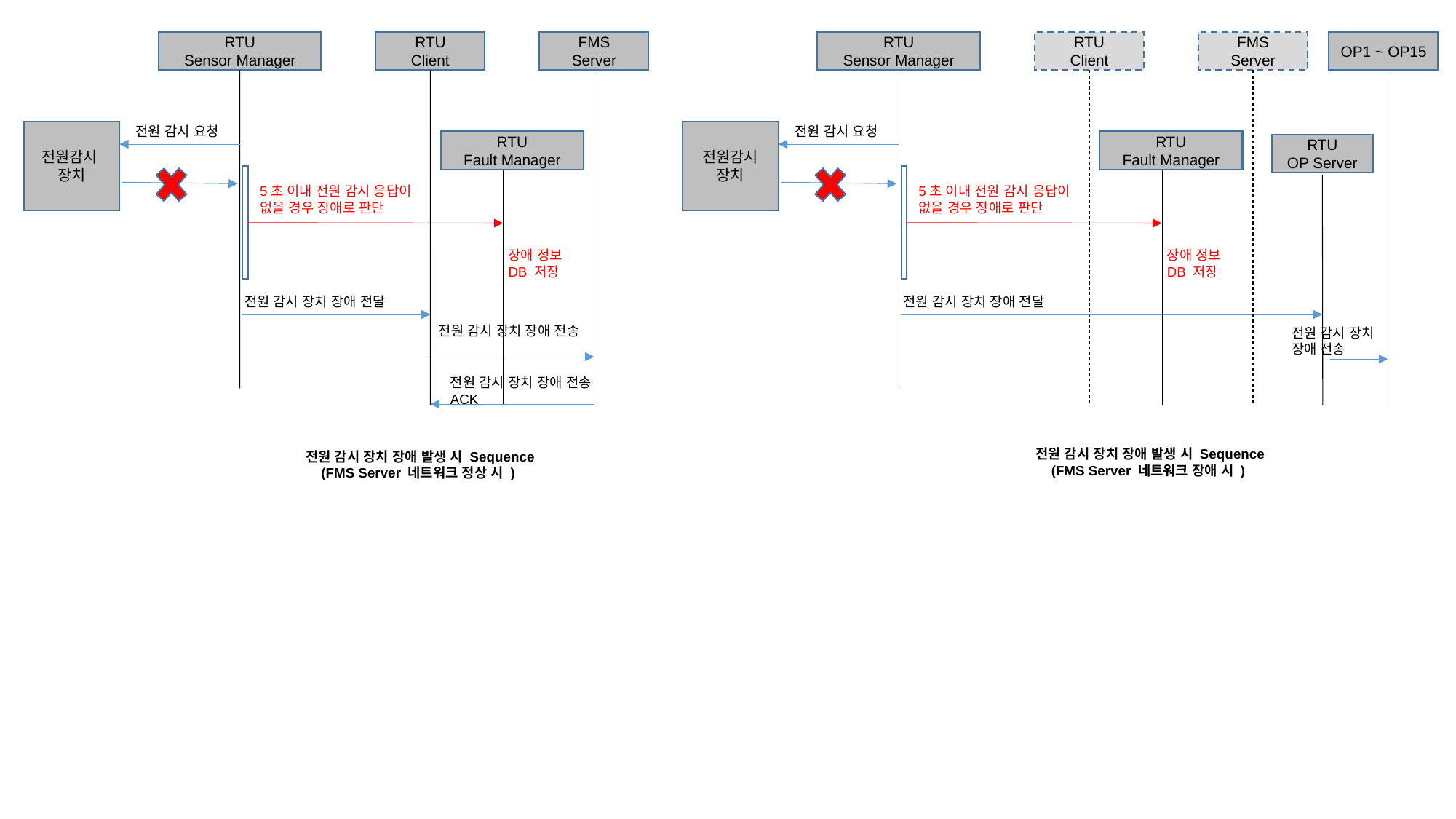

RTU
Sensor Manager
RTU
Client
FMS
Server
RTU
Sensor Manager
RTU
Client
FMS
Server
OP1 ~ OP15
전원 감시 요청
전원 감시 요청
전원감시
장치
전원감시
장치
RTU
Fault Manager
RTU
Fault Manager
RTU
OP Server

5초 이내 전원 감시 응답이  없을 경우 장애로 판단
5초 이내 전원 감시 응답이  없을 경우 장애로 판단
장애 정보
DB 저장
장애 정보
DB 저장
전원 감시 장치 장애 전달
전원 감시 장치 장애 전달
전원 감시 장치 장애 전송
전원 감시 장치 장애 전송
전원 감시 장치 장애 전송 ACK
전원 감시 장치 장애 발생 시 Sequence
(FMS Server 네트워크 장애 시 )
전원 감시 장치 장애 발생 시 Sequence
(FMS Server 네트워크 정상 시 )